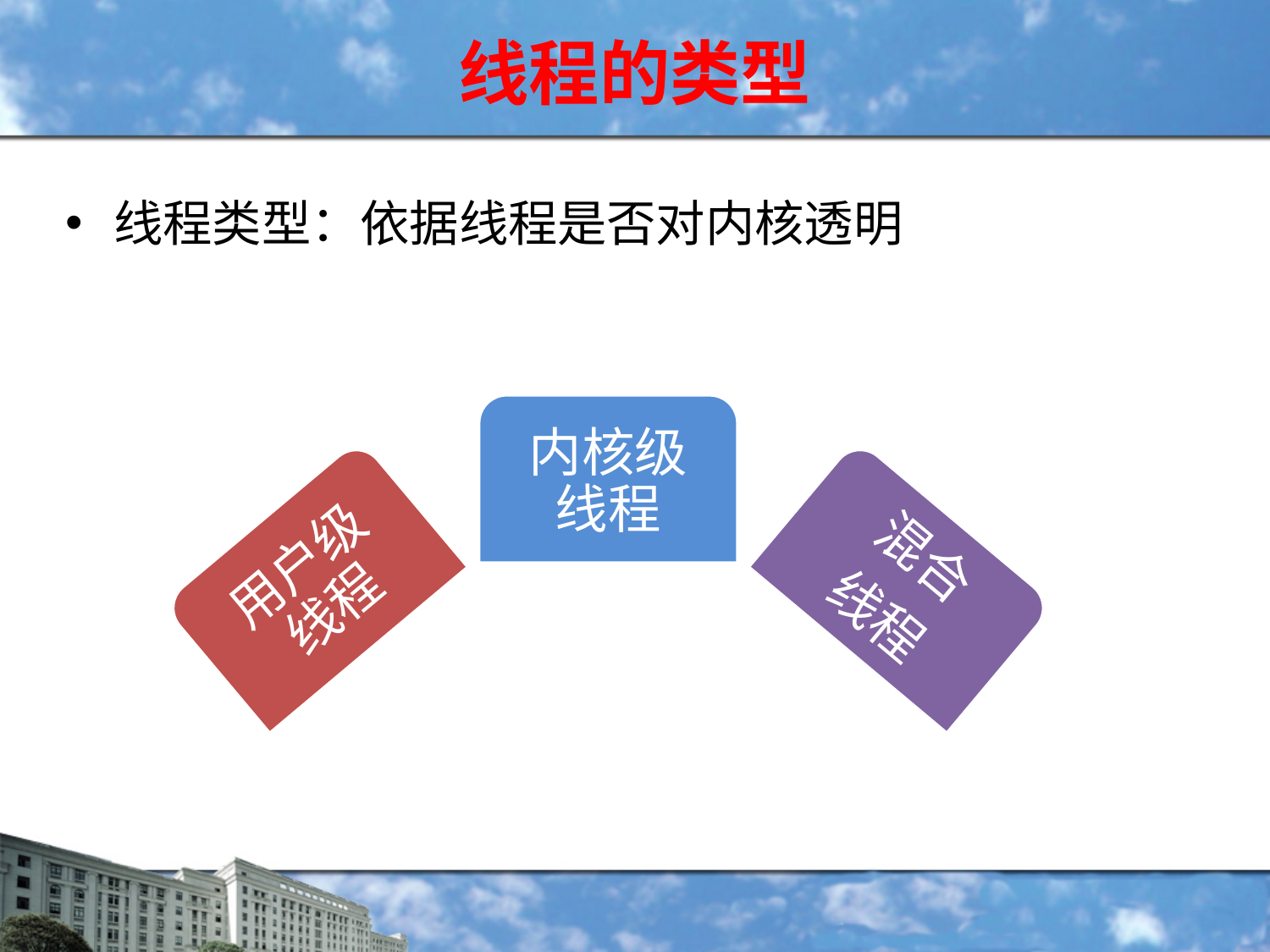

# 线程的类型
线程类型：依据线程是否对内核透明

用户级线程
内核级线程
混合
线程